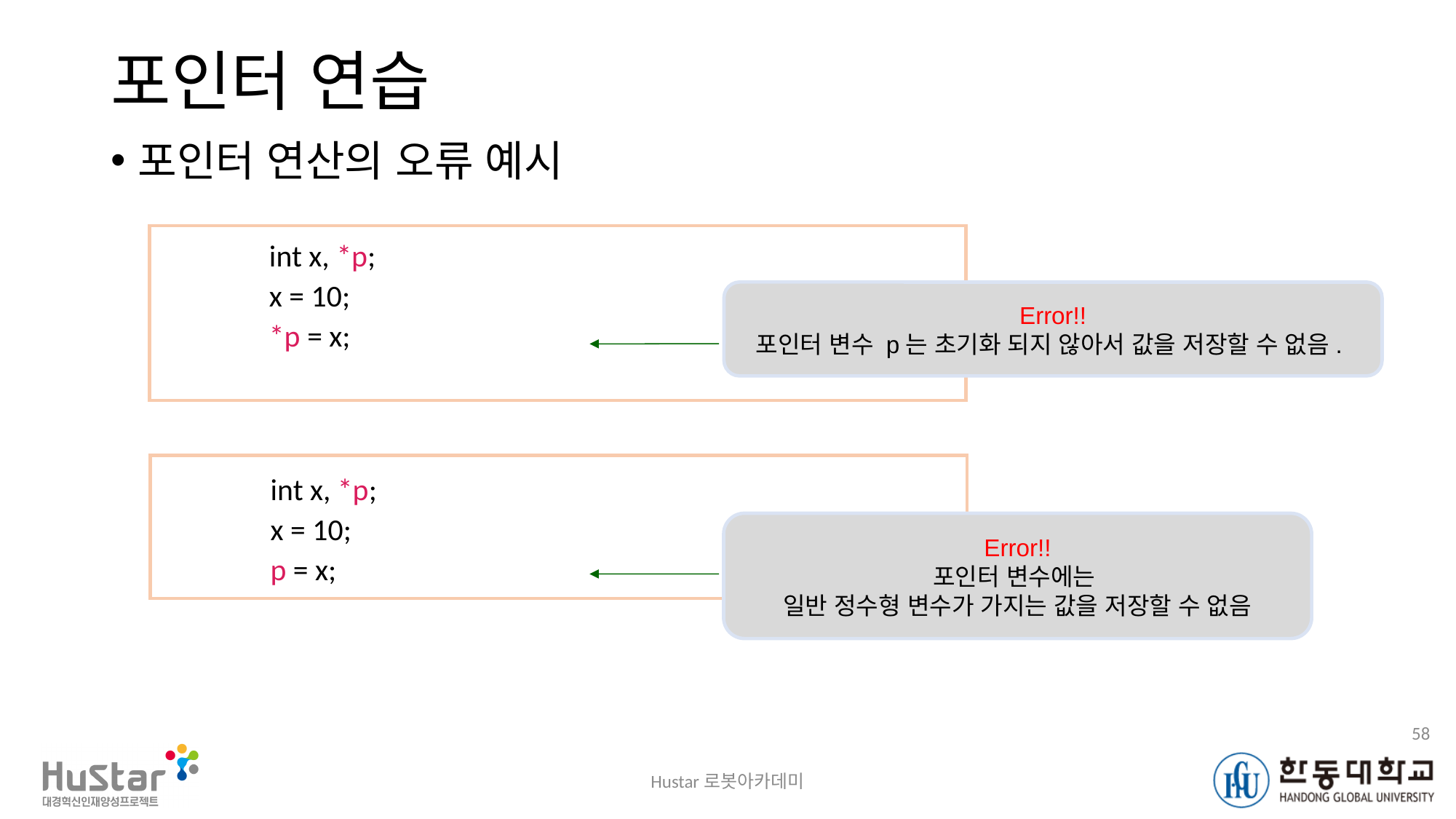

# 포인터 연습
포인터 연산의 오류 예시
	int x, *p;
	x = 10;
	*p = x;

Error!!
  포인터 변수 p는 초기화 되지 않아서 값을 저장할 수 없음.

	int x, *p;
	x = 10;
	p = x;
Error!!
포인터 변수에는
일반 정수형 변수가 가지는 값을 저장할 수 없음

58
Hustar로봇아카데미